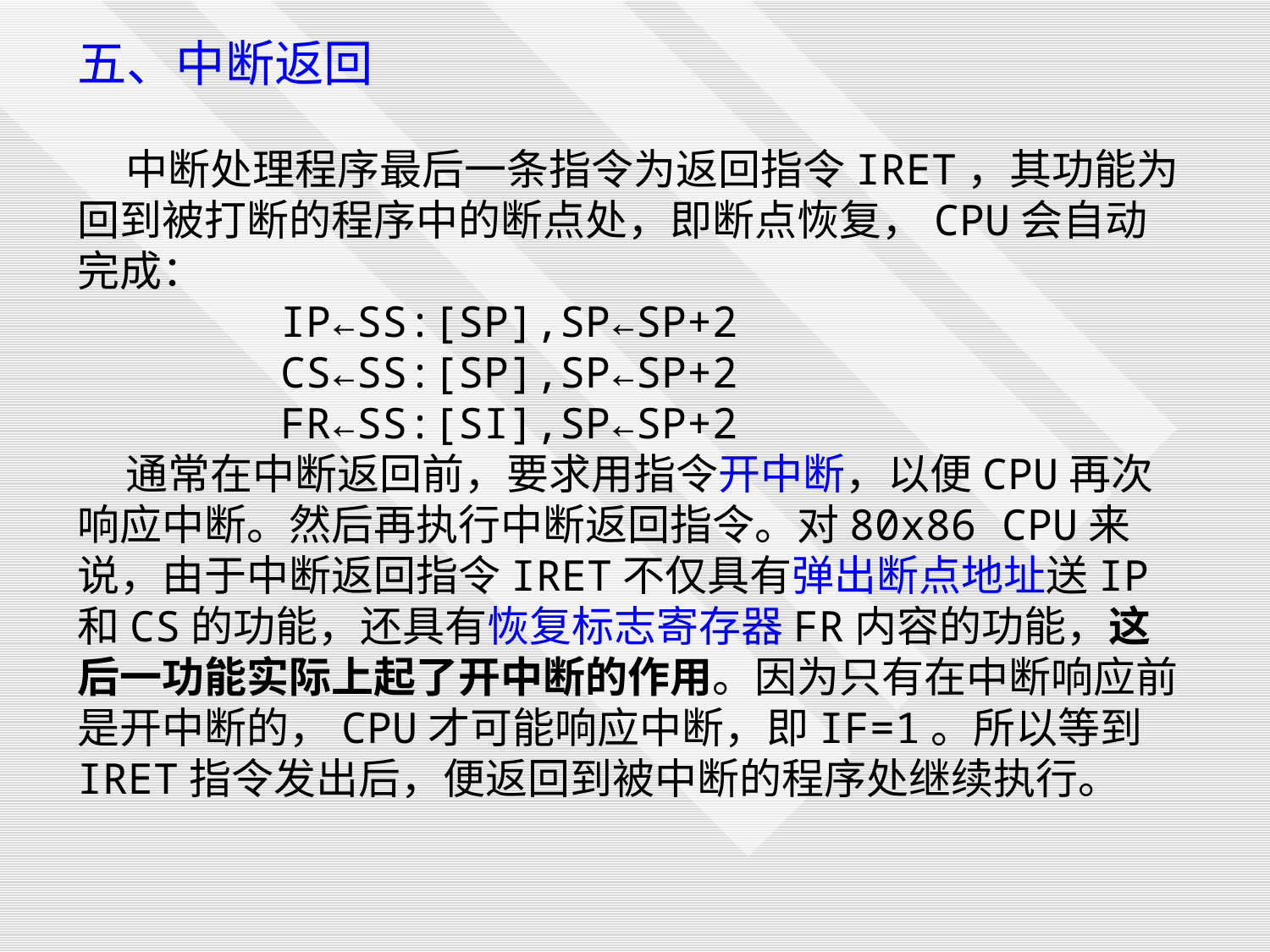

五、中断返回

    中断处理程序最后一条指令为返回指令IRET，其功能为回到被打断的程序中的断点处，即断点恢复，CPU会自动完成：
        IP←SS:[SP],SP←SP+2
        CS←SS:[SP],SP←SP+2
        FR←SS:[SI],SP←SP+2
    通常在中断返回前，要求用指令开中断，以便CPU再次响应中断。然后再执行中断返回指令。对80x86 CPU来说，由于中断返回指令IRET不仅具有弹出断点地址送IP和CS的功能，还具有恢复标志寄存器FR内容的功能，这后一功能实际上起了开中断的作用。因为只有在中断响应前是开中断的，CPU才可能响应中断，即IF=1。所以等到IRET指令发出后，便返回到被中断的程序处继续执行。